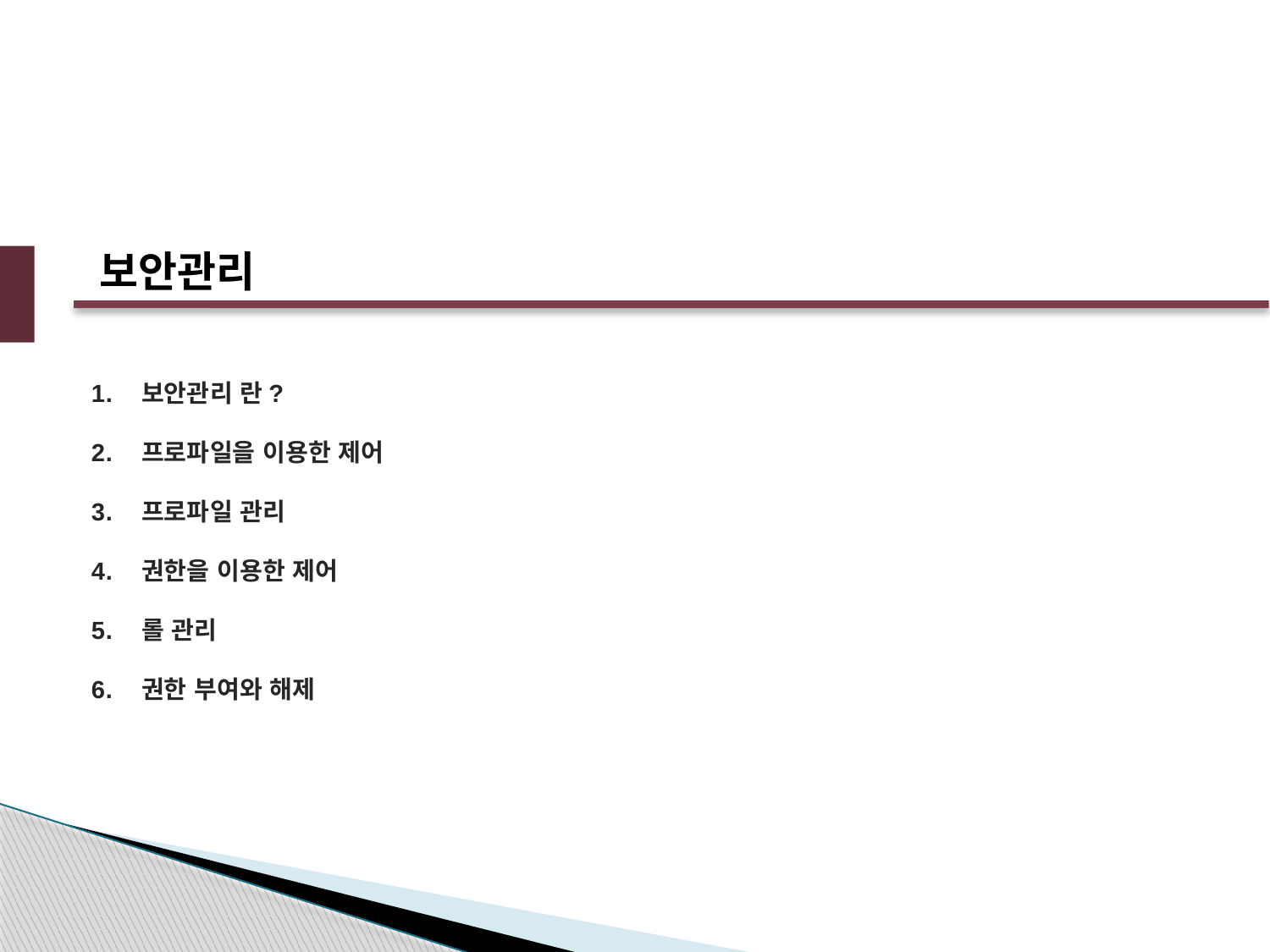

보안관리

보안관리 란?
프로파일을 이용한 제어
프로파일 관리
권한을 이용한 제어
롤 관리
권한 부여와 해제